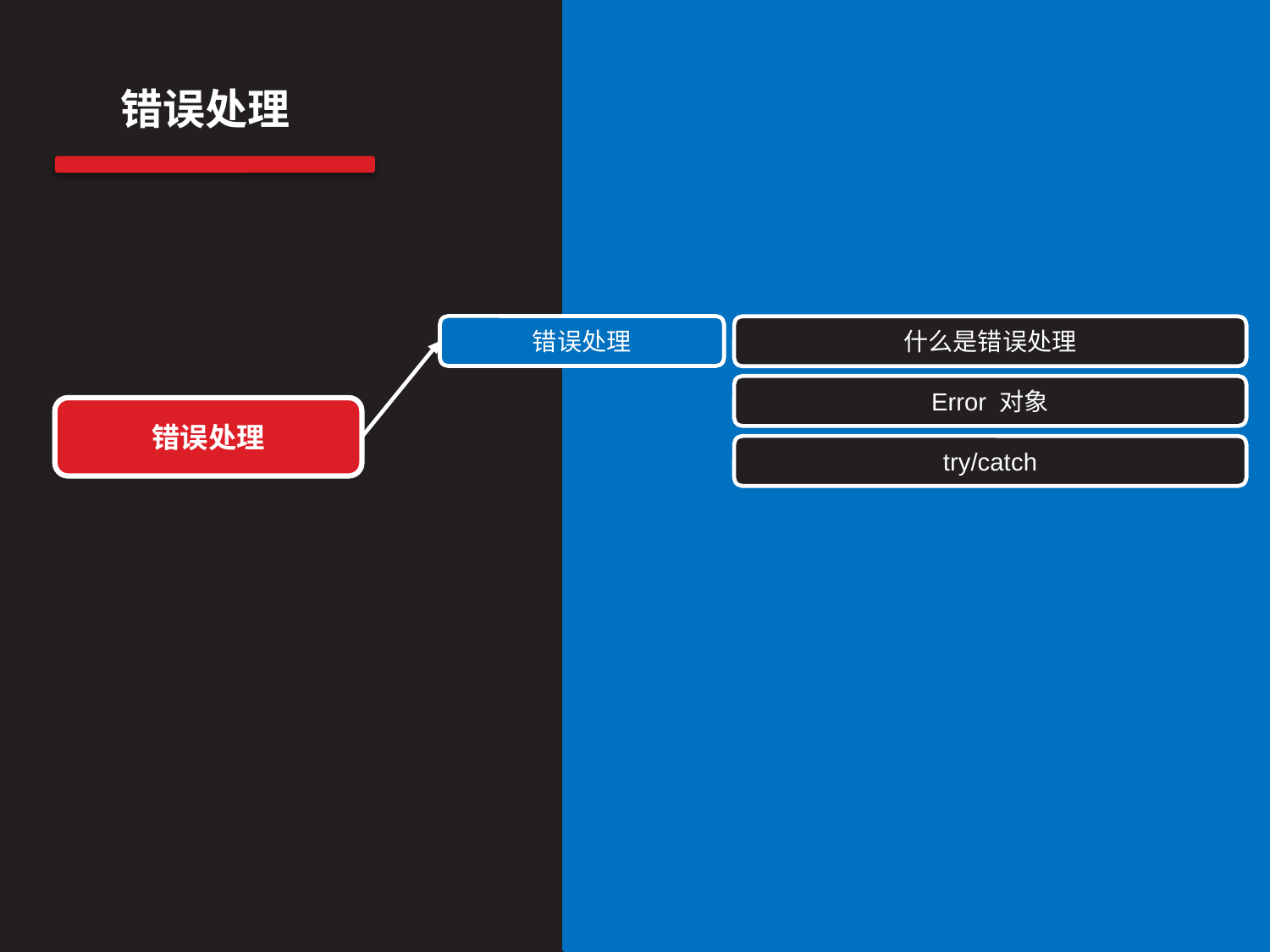

错误处理

错误处理
什么是错误处理
Error 对象
错误处理
try/catch